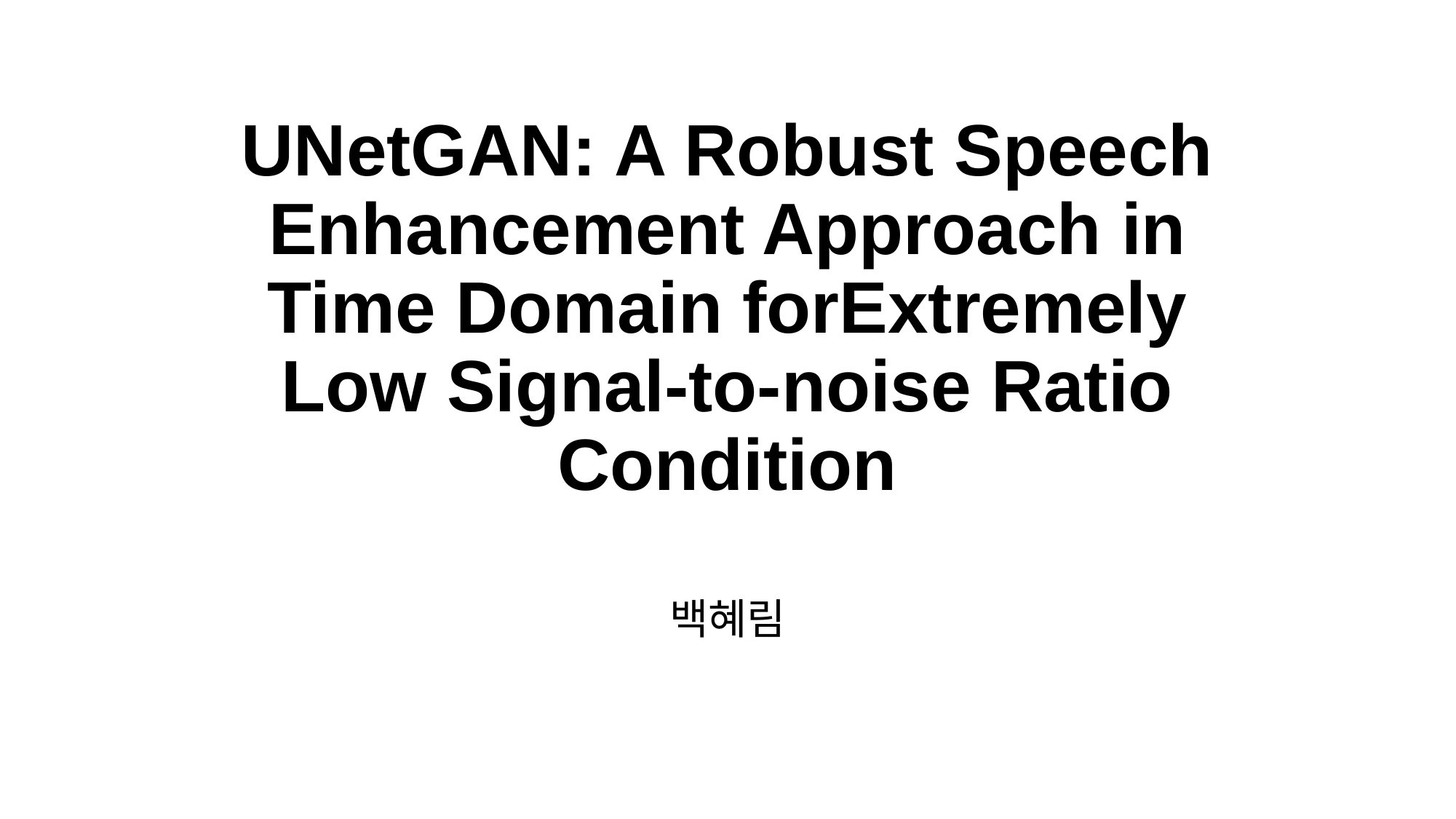

# UNetGAN: A Robust Speech Enhancement Approach in Time Domain forExtremely Low Signal-to-noise Ratio Condition
백혜림